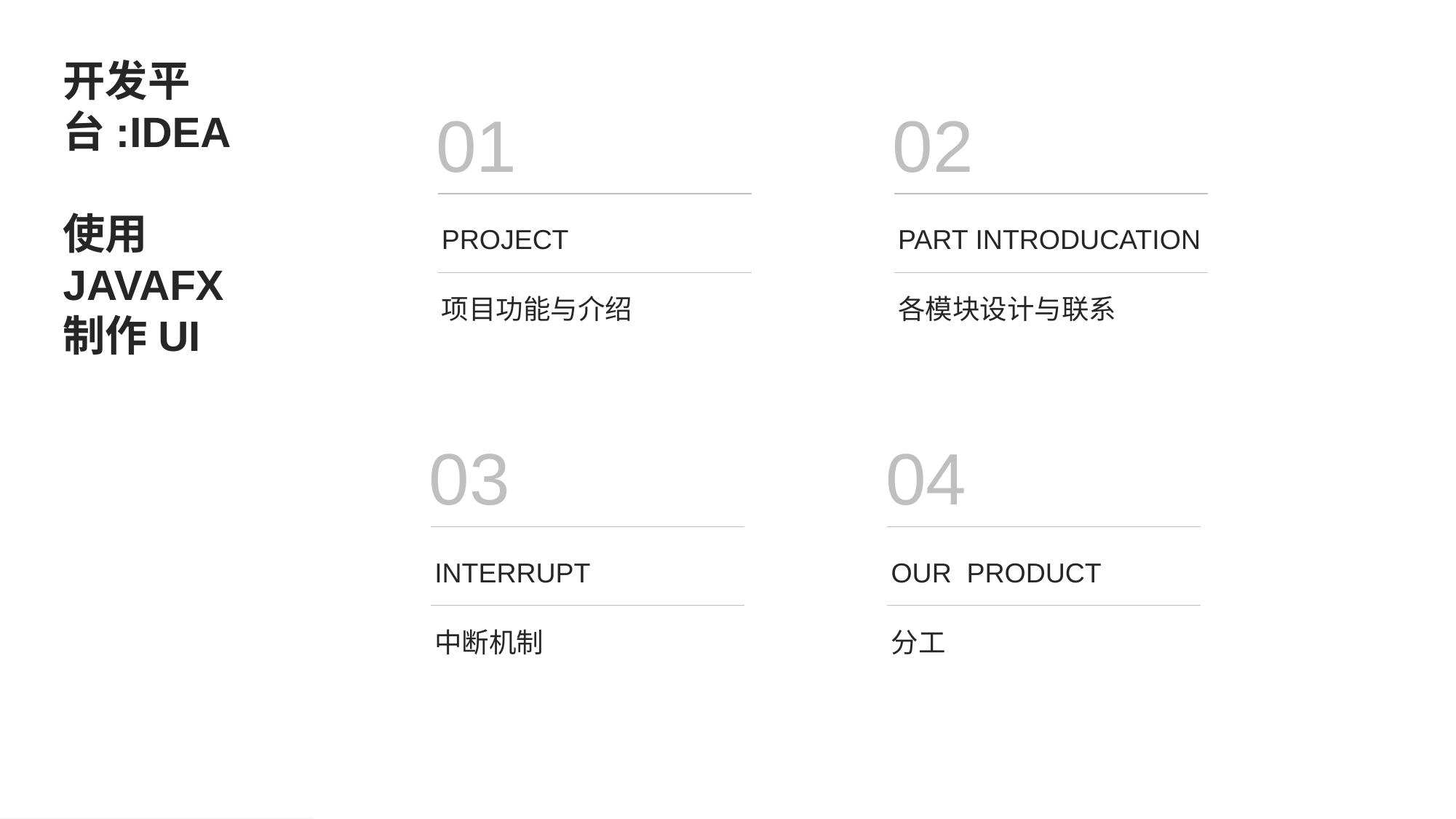

开发平台:IDEA

使用JAVAFX制作UI
01
PROJECT

项目功能与介绍
02
PART INTRODUCATION

各模块设计与联系
03
INTERRUPT

中断机制
04
OUR  PRODUCT

分工